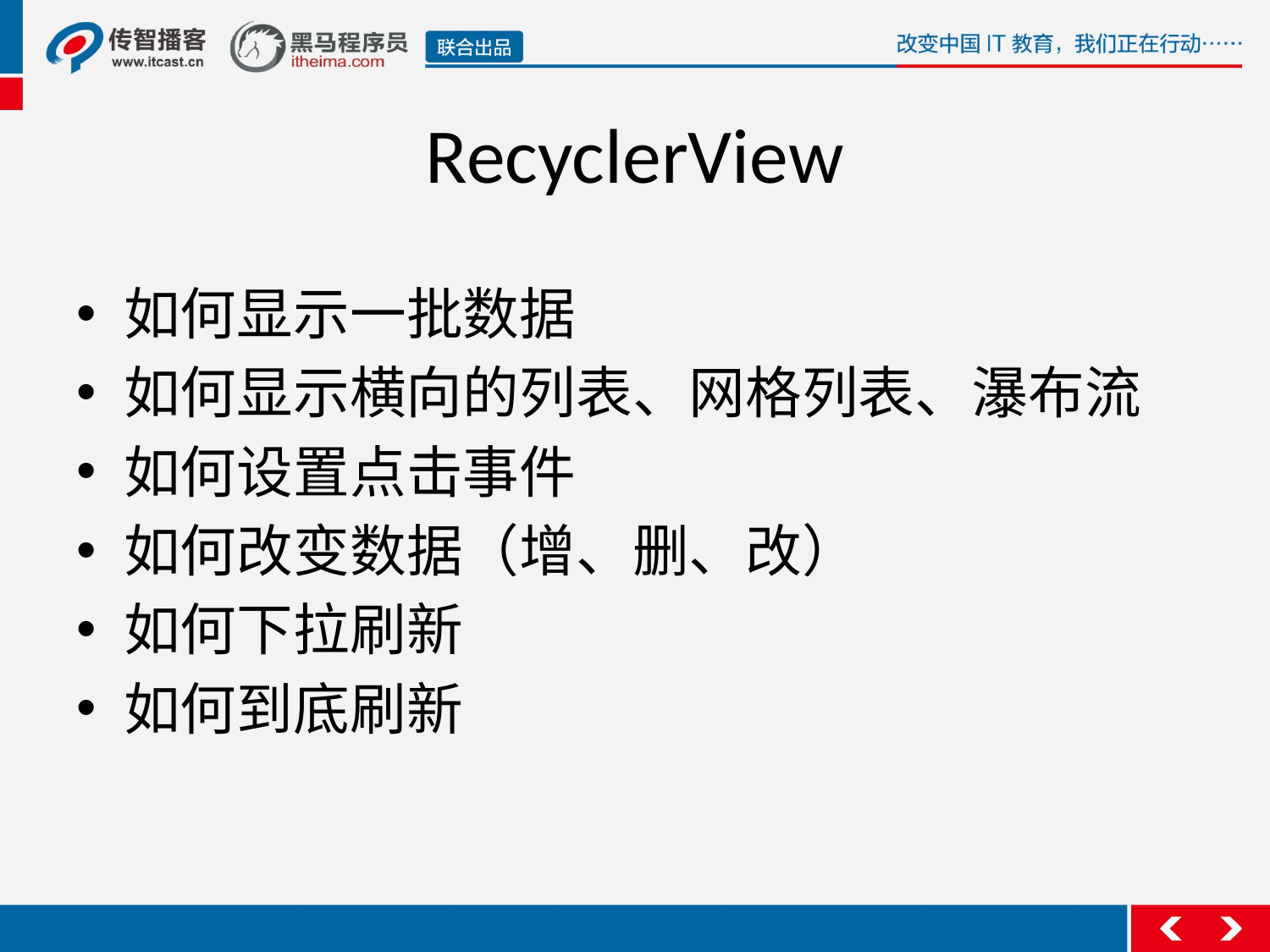

# RecyclerView
如何显示一批数据
如何显示横向的列表、网格列表、瀑布流
如何设置点击事件
如何改变数据（增、删、改）
如何下拉刷新
如何到底刷新